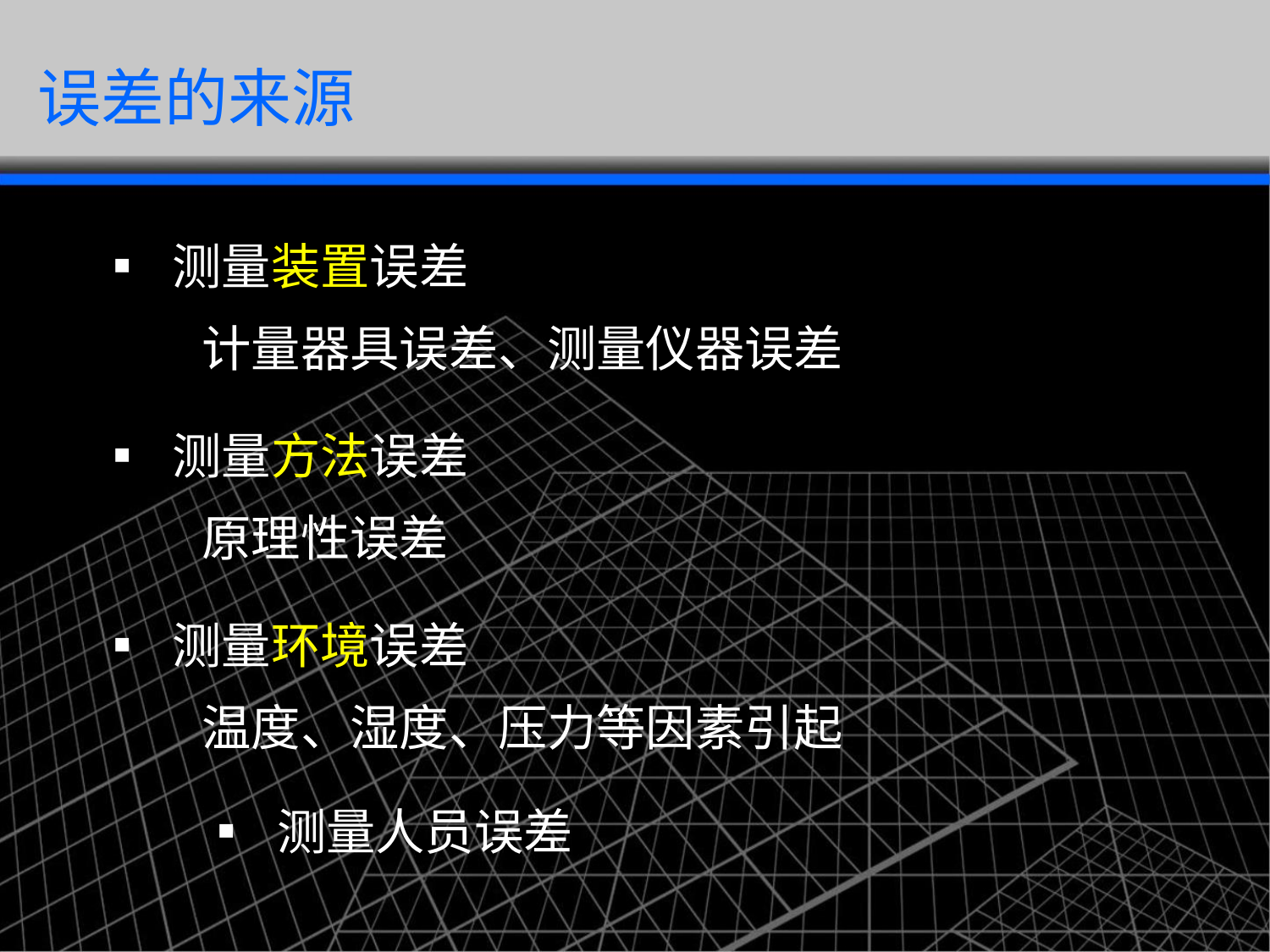

仪器科学与光电工程学院
误差的来源
▪ 测量装置误差
计量器具误差、测量仪器误差
▪ 测量方法误差
原理性误差
▪ 测量环境误差
温度、湿度、压力等因素引起
▪ 测量人员误差